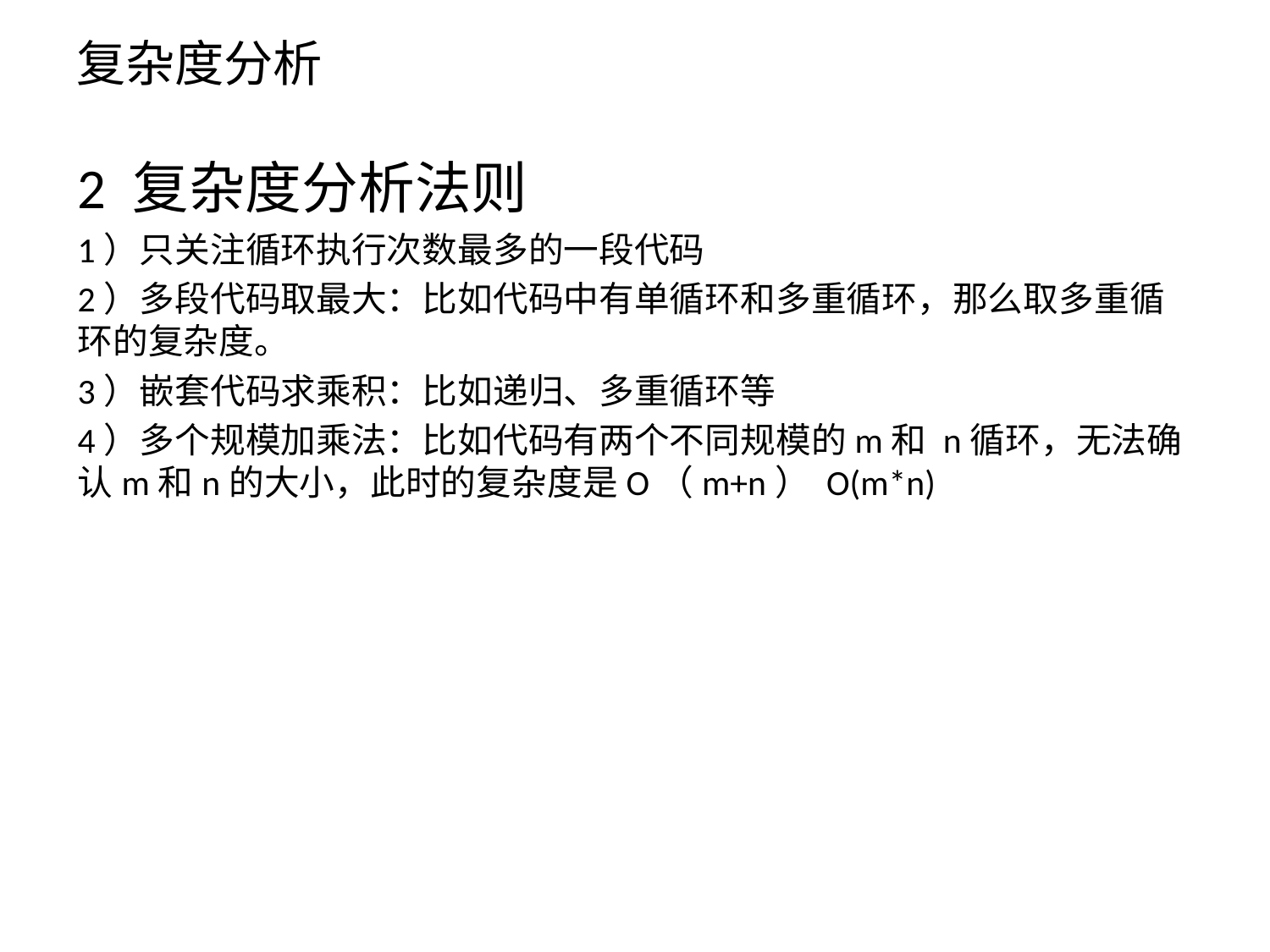

# 复杂度分析
2 复杂度分析法则
1）只关注循环执行次数最多的一段代码
2）多段代码取最大：比如代码中有单循环和多重循环，那么取多重循环的复杂度。
3）嵌套代码求乘积：比如递归、多重循环等
4）多个规模加乘法：比如代码有两个不同规模的m和 n循环，无法确认m和n的大小，此时的复杂度是O（m+n） O(m*n)